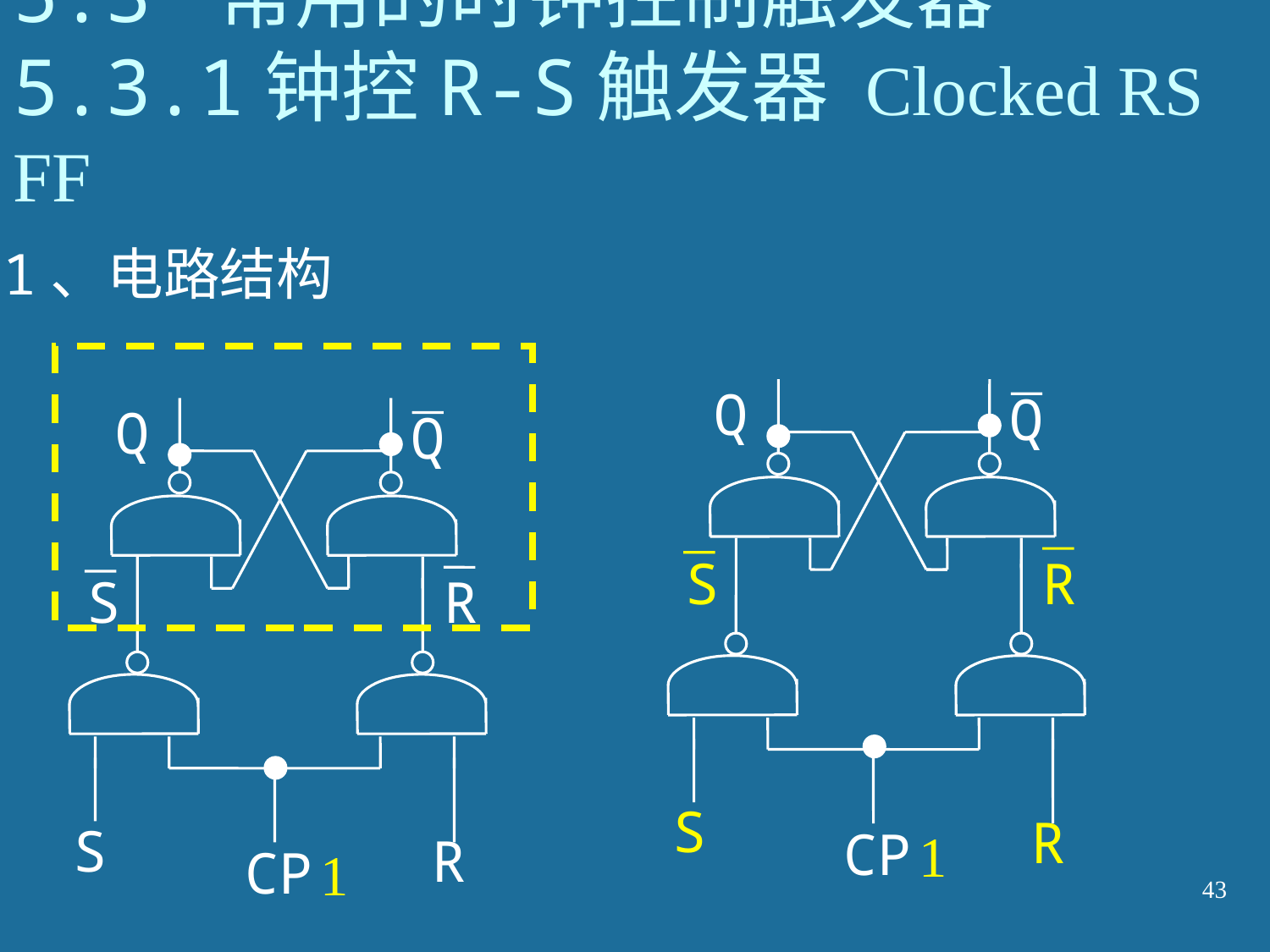

# 5.3 常用的时钟控制触发器 5.3.1钟控R-S触发器 Clocked RS FF
1、电路结构

Q
Q

S
R

S
R
CP

1
Q
Q

S
R

S
R
CP

1
43